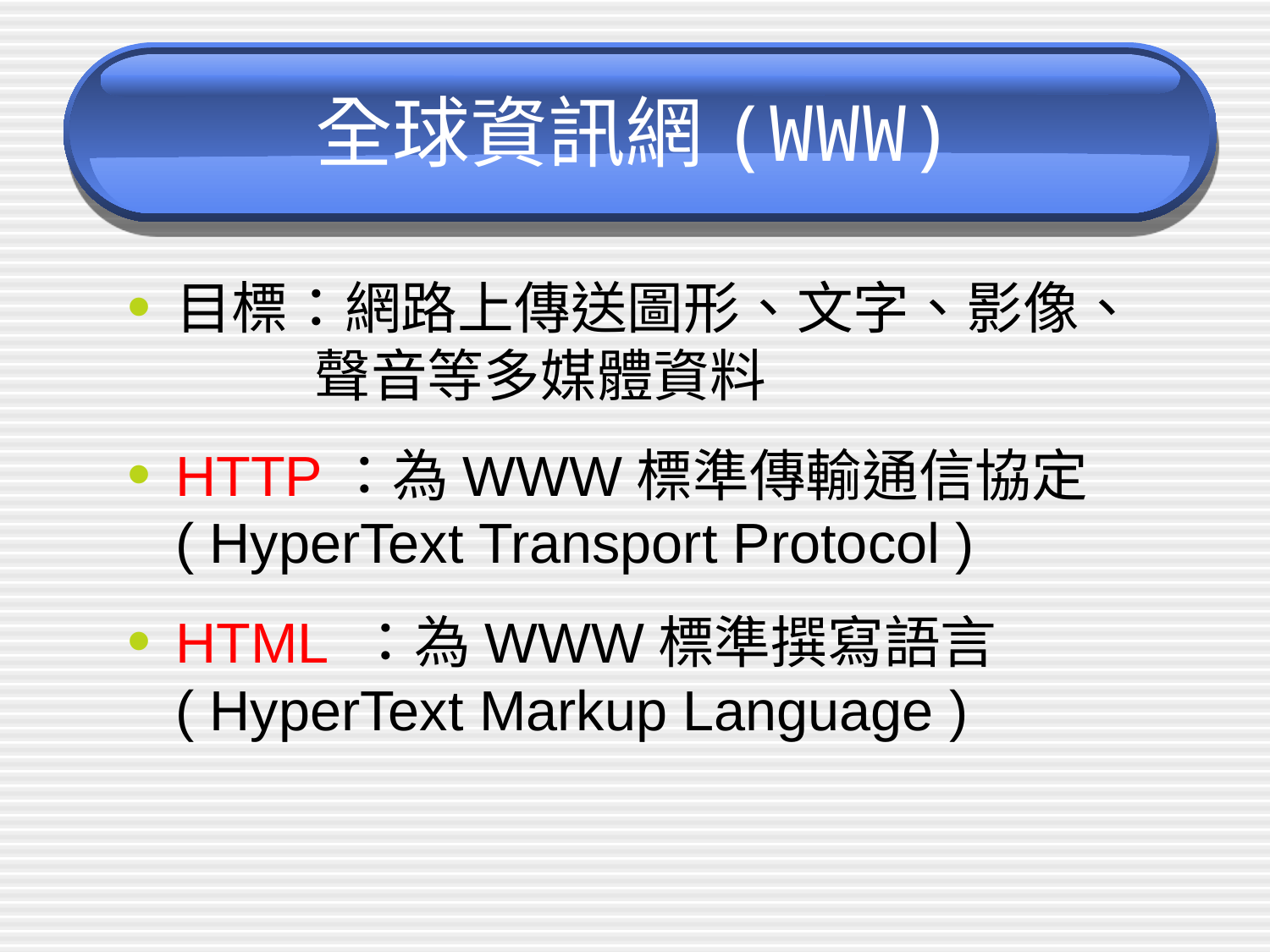

# 全球資訊網(WWW)
目標：網路上傳送圖形、文字、影像、
           聲音等多媒體資料
HTTP：為WWW標準傳輸通信協定
( HyperText Transport Protocol )
HTML ：為WWW標準撰寫語言
( HyperText Markup Language )